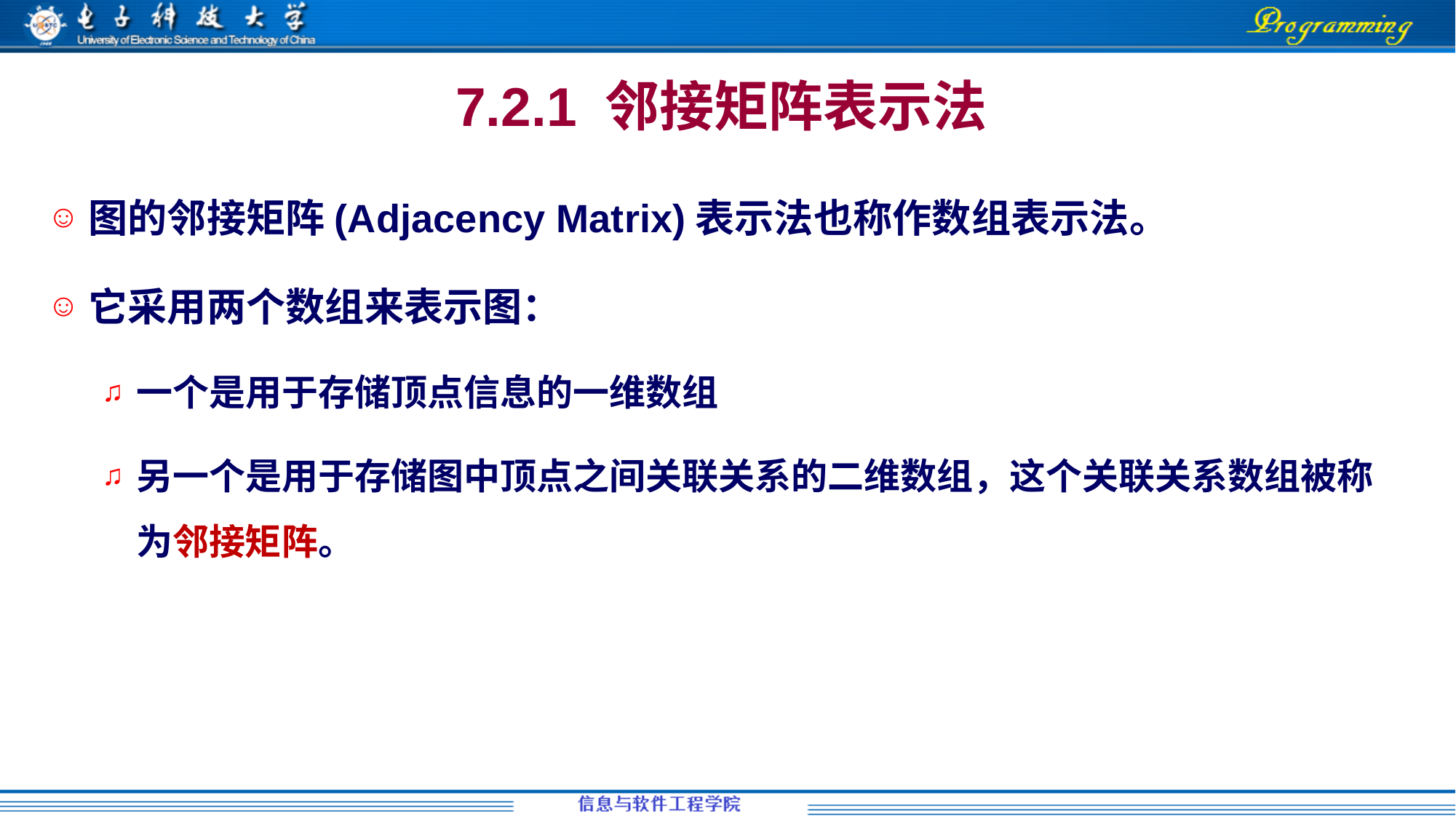

# 7.2.1 邻接矩阵表示法
图的邻接矩阵(Adjacency Matrix)表示法也称作数组表示法。
它采用两个数组来表示图：
一个是用于存储顶点信息的一维数组
另一个是用于存储图中顶点之间关联关系的二维数组，这个关联关系数组被称为邻接矩阵。